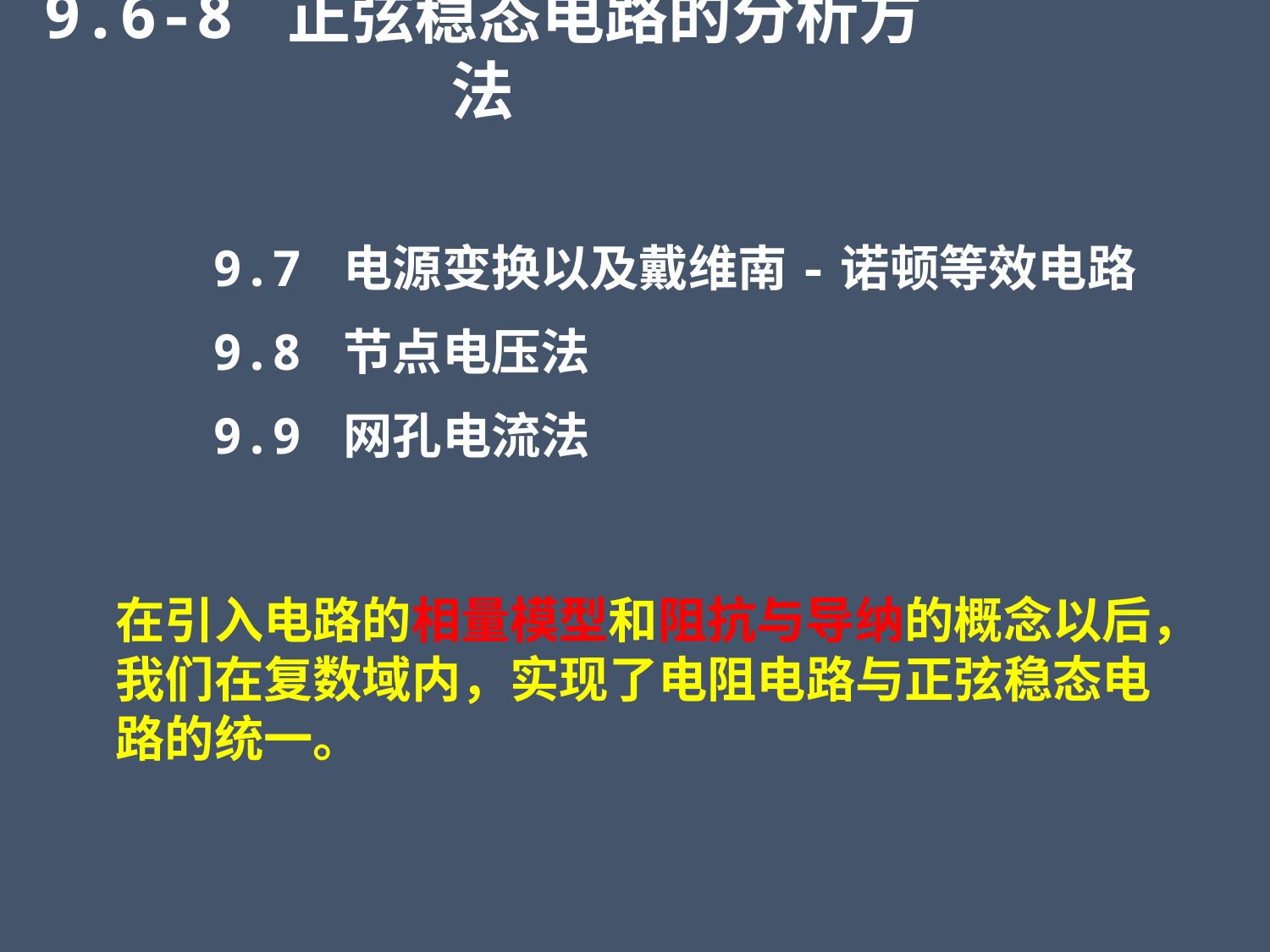

9.6-8 正弦稳态电路的分析方法

   9.7 电源变换以及戴维南-诺顿等效电路
   9.8 节点电压法
   9.9 网孔电流法
在引入电路的相量模型和阻抗与导纳的概念以后，我们在复数域内，实现了电阻电路与正弦稳态电路的统一。